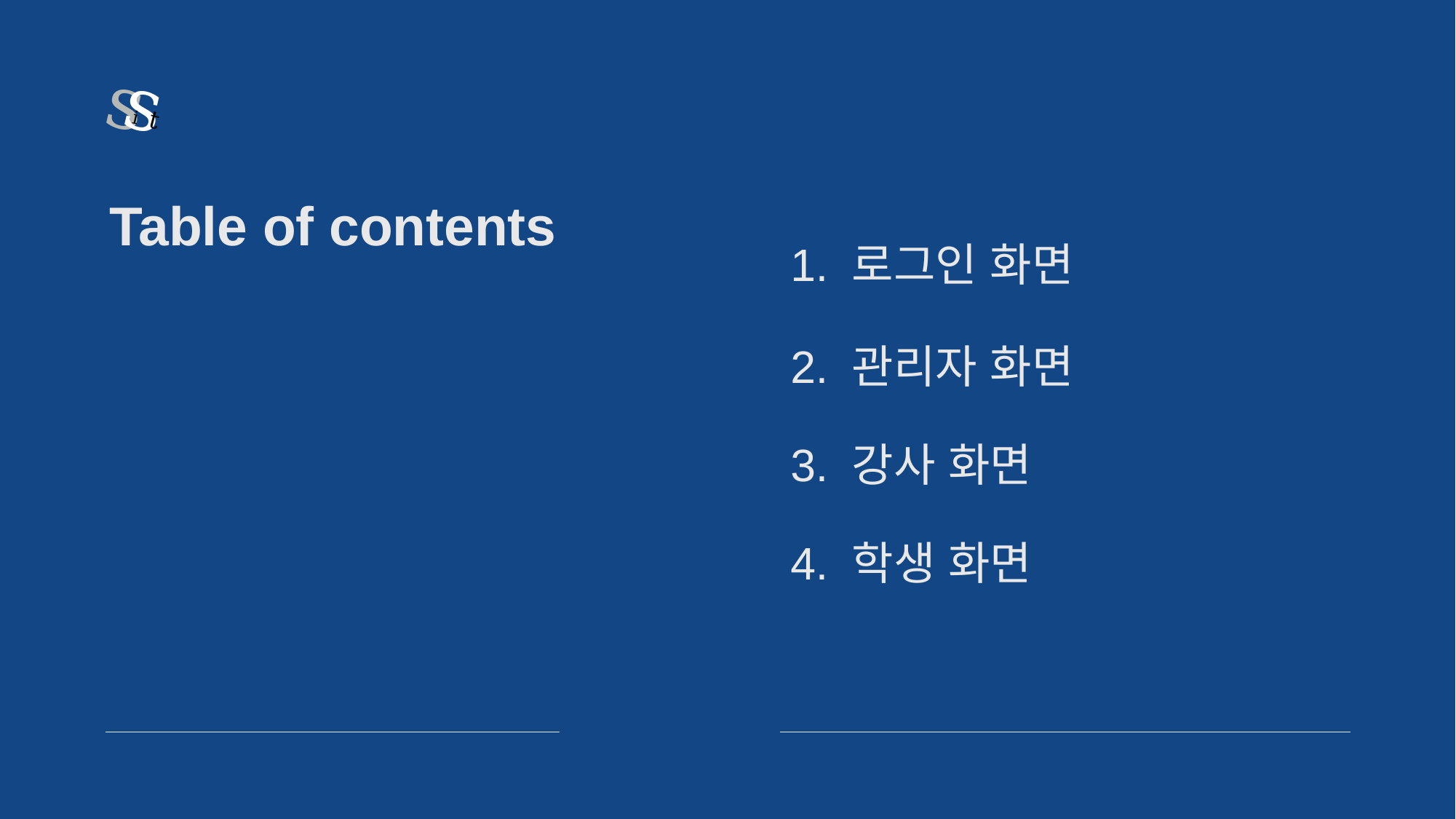

s
s
i
t
# Table of contents
1. 로그인 화면
및
2. 관리자 화면

3. 강사 화면

4. 학생 화면